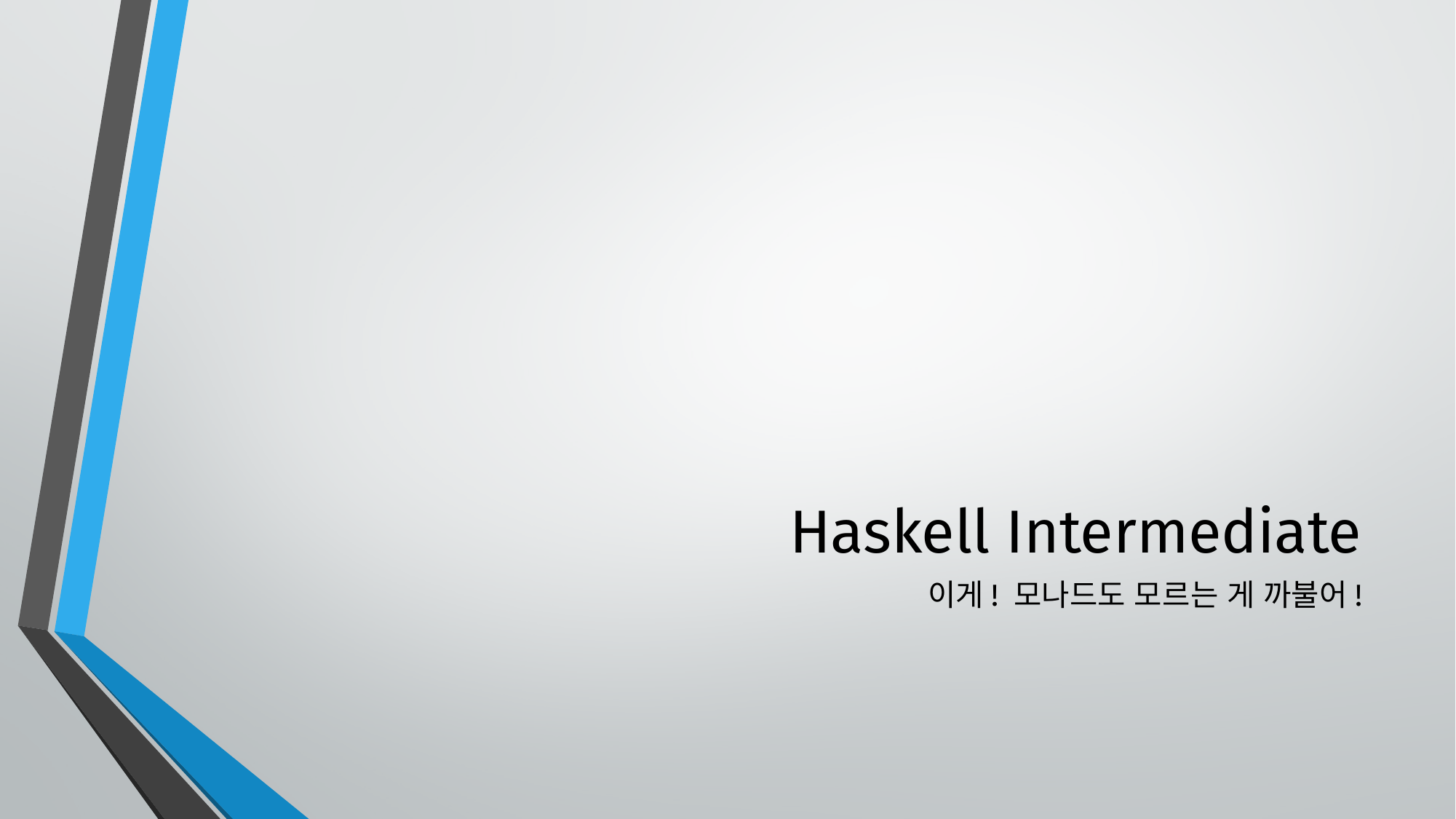

# Haskell Intermediate
이게! 모나드도 모르는 게 까불어!